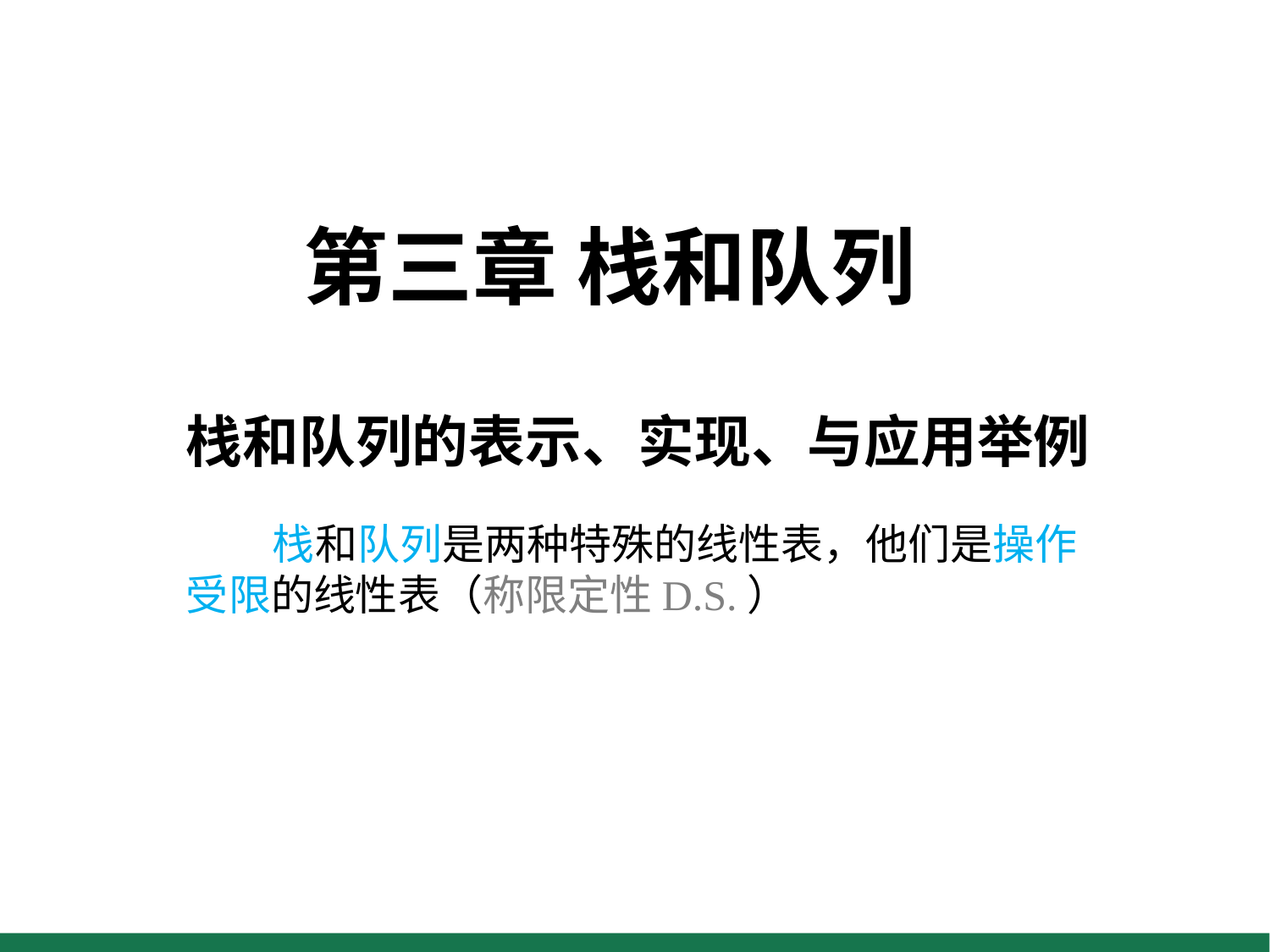

第三章 栈和队列
栈和队列的表示、实现、与应用举例
        栈和队列是两种特殊的线性表，他们是操作受限的线性表（称限定性D.S.）